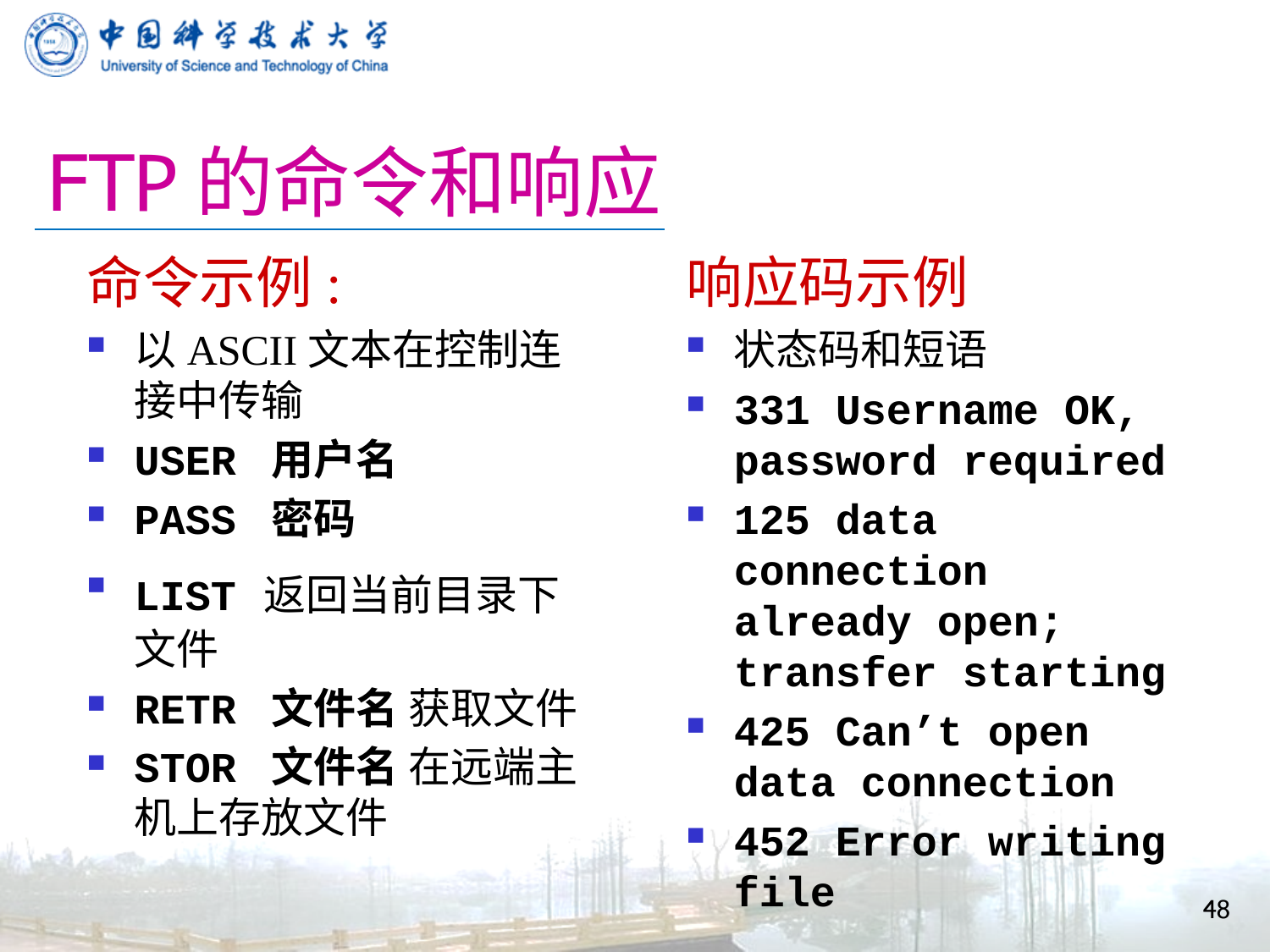

# FTP的命令和响应
命令示例:
以ASCII文本在控制连接中传输
USER 用户名
PASS 密码
LIST 返回当前目录下文件
RETR 文件名 获取文件
STOR 文件名 在远端主机上存放文件
响应码示例
状态码和短语
331 Username OK, password required
125 data connection already open; transfer starting
425 Can’t open data connection
452 Error writing file
48